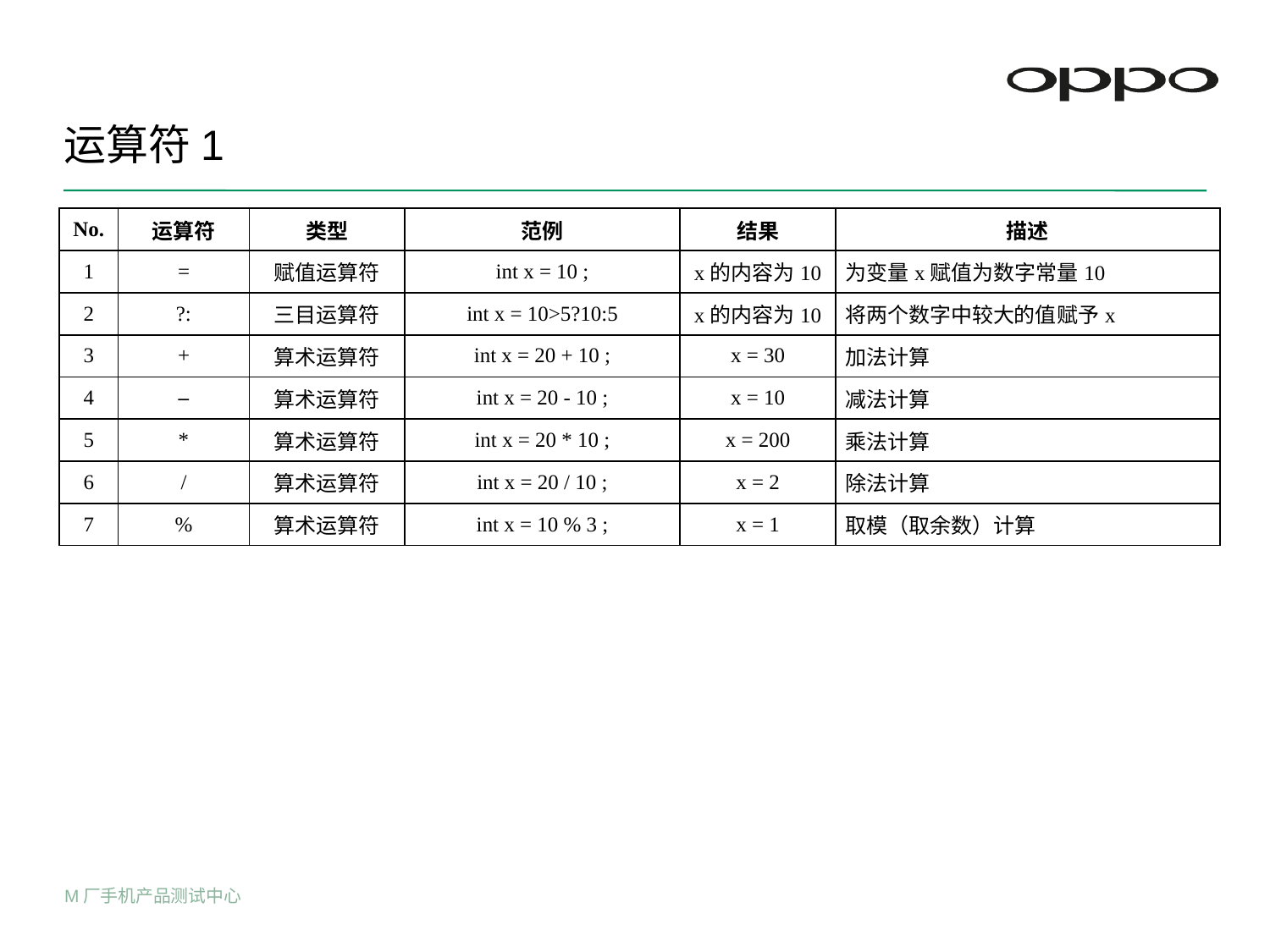

# 运算符1

| No. | 运算符 | 类型 | 范例 | 结果 | 描述 |
| --- | --- | --- | --- | --- | --- |
| 1 | = | 赋值运算符 | int x = 10 ; | x的内容为10 | 为变量x赋值为数字常量10 |
| 2 | ?: | 三目运算符 | int x = 10>5?10:5 | x的内容为10 | 将两个数字中较大的值赋予x |
| 3 | + | 算术运算符 | int x = 20 + 10 ; | x = 30 | 加法计算 |
| 4 | – | 算术运算符 | int x = 20 - 10 ; | x = 10 | 减法计算 |
| 5 | \* | 算术运算符 | int x = 20 \* 10 ; | x = 200 | 乘法计算 |
| 6 | / | 算术运算符 | int x = 20 / 10 ; | x = 2 | 除法计算 |
| 7 | % | 算术运算符 | int x = 10 % 3 ; | x = 1 | 取模（取余数）计算 |
M厂手机产品测试中心
10